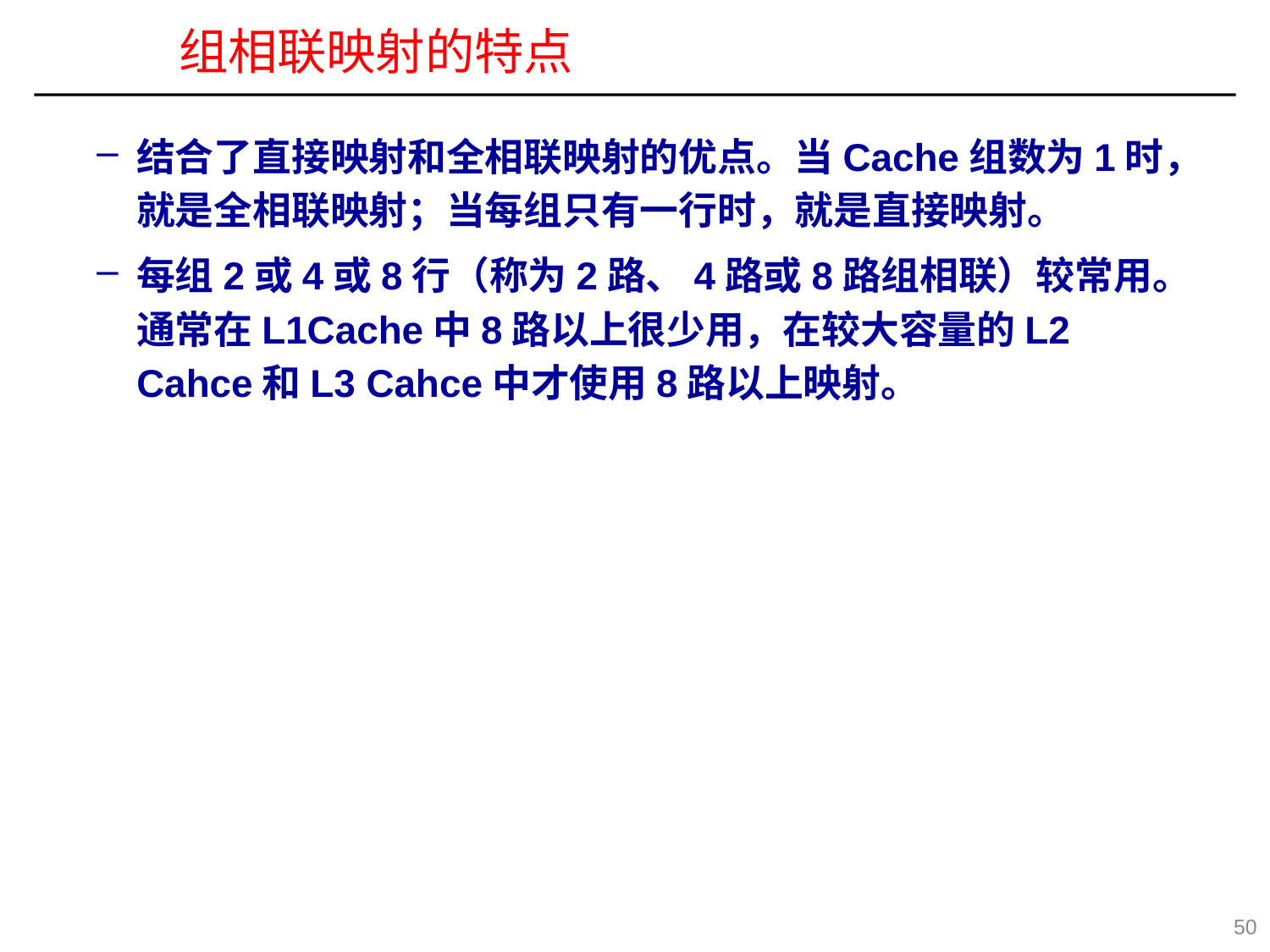

组相联映射的特点
结合了直接映射和全相联映射的优点。当Cache组数为1时，就是全相联映射；当每组只有一行时，就是直接映射。
每组2或4或8行（称为2路、4路或8路组相联）较常用。通常在L1Cache中8路以上很少用，在较大容量的L2 Cahce和L3 Cahce中才使用8路以上映射。
50